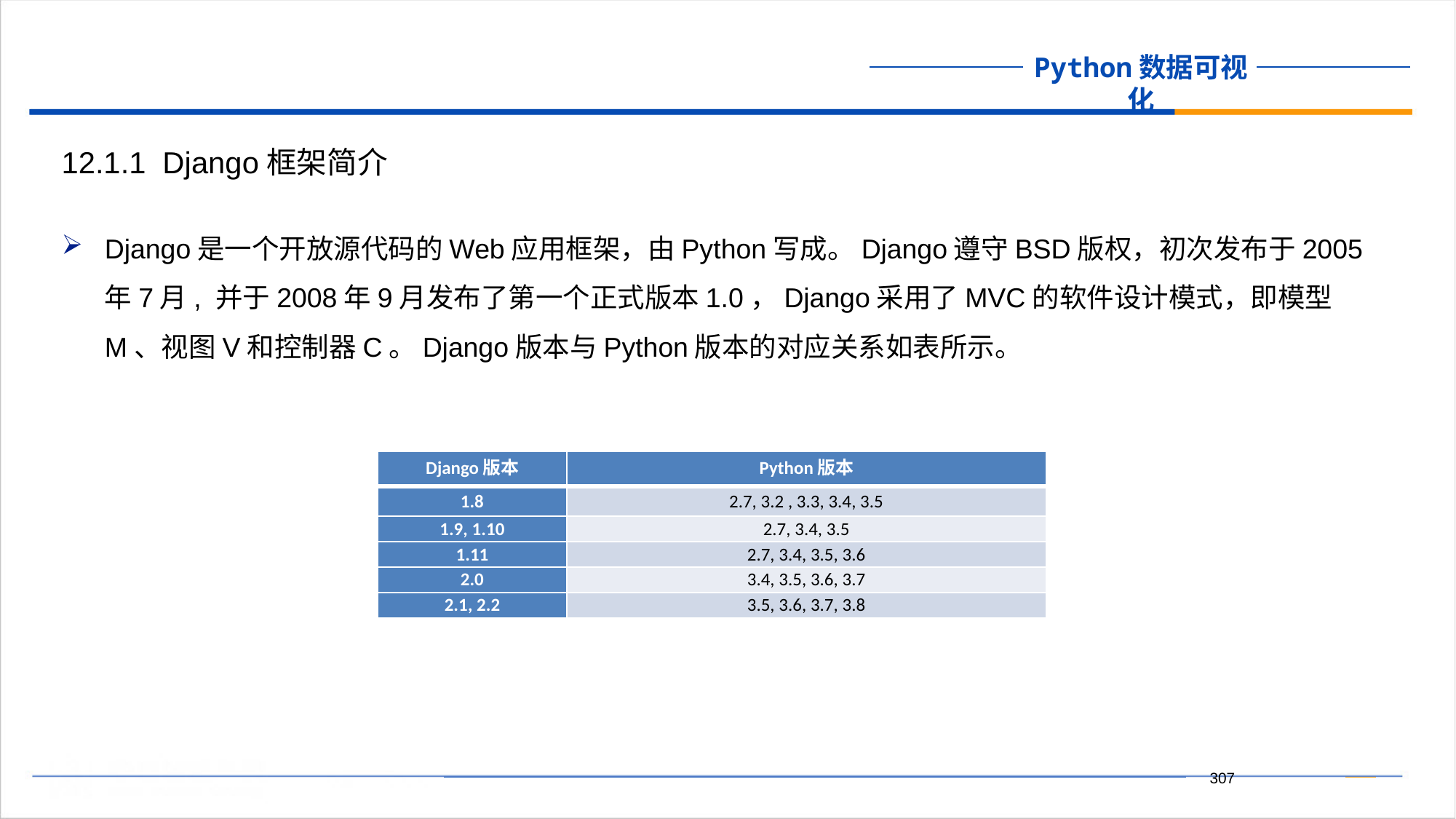

12.1.1  Django框架简介
Django是一个开放源代码的Web应用框架，由Python写成。Django遵守BSD版权，初次发布于2005年7月, 并于2008年9月发布了第一个正式版本1.0，Django采用了MVC的软件设计模式，即模型M、视图V和控制器C。Django版本与Python版本的对应关系如表所示。
| Django版本 | Python版本 |
| --- | --- |
| 1.8 | 2.7, 3.2 , 3.3, 3.4, 3.5 |
| 1.9, 1.10 | 2.7, 3.4, 3.5 |
| 1.11 | 2.7, 3.4, 3.5, 3.6 |
| 2.0 | 3.4, 3.5, 3.6, 3.7 |
| 2.1, 2.2 | 3.5, 3.6, 3.7, 3.8 |